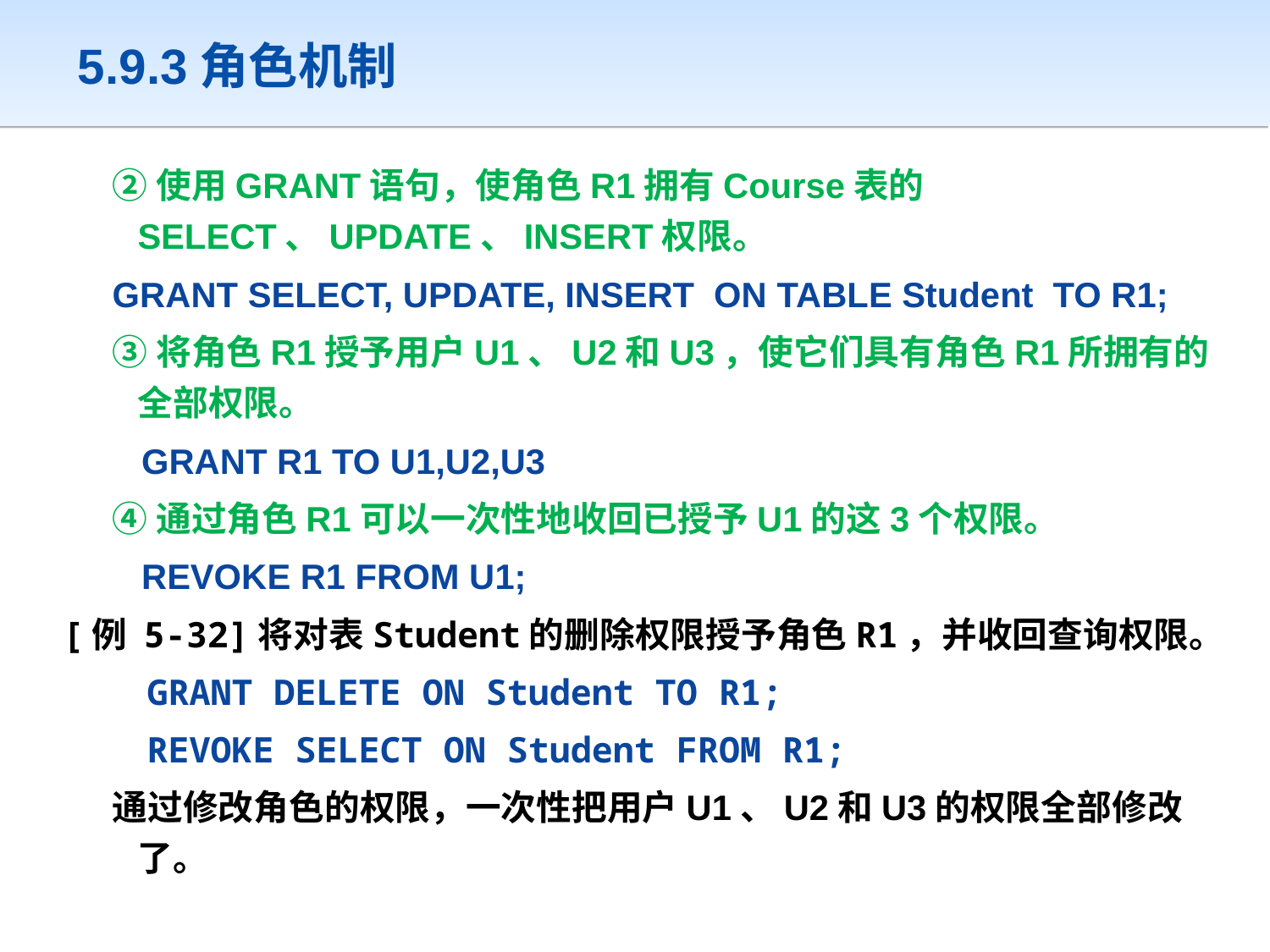

# 5.9.3角色机制
②使用GRANT语句，使角色R1拥有Course表的SELECT、UPDATE、INSERT权限。
GRANT SELECT, UPDATE, INSERT  ON TABLE Student  TO R1;
③将角色R1授予用户U1、U2和U3，使它们具有角色R1所拥有的全部权限。
   GRANT R1 TO U1,U2,U3
④通过角色R1可以一次性地收回已授予U1的这3个权限。
   REVOKE R1 FROM U1;
[例 5-32]将对表Student的删除权限授予角色R1，并收回查询权限。
    GRANT DELETE ON Student TO R1;
    REVOKE SELECT ON Student FROM R1;
通过修改角色的权限，一次性把用户U1、U2和U3的权限全部修改了。